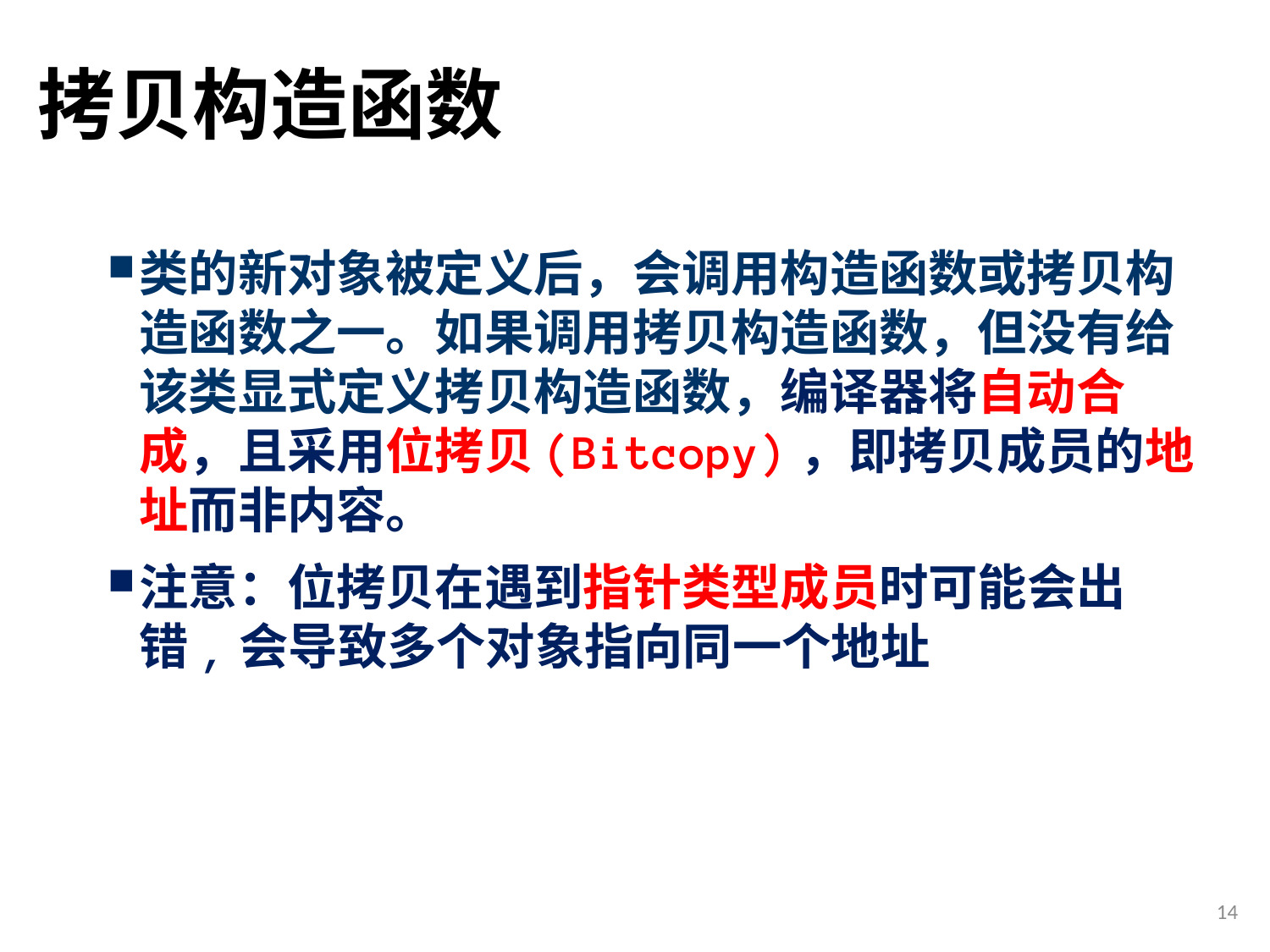

# 拷贝构造函数
类的新对象被定义后，会调用构造函数或拷贝构造函数之一。如果调用拷贝构造函数，但没有给该类显式定义拷贝构造函数，编译器将自动合成，且采用位拷贝(Bitcopy)，即拷贝成员的地址而非内容。
注意：位拷贝在遇到指针类型成员时可能会出错,会导致多个对象指向同一个地址
14